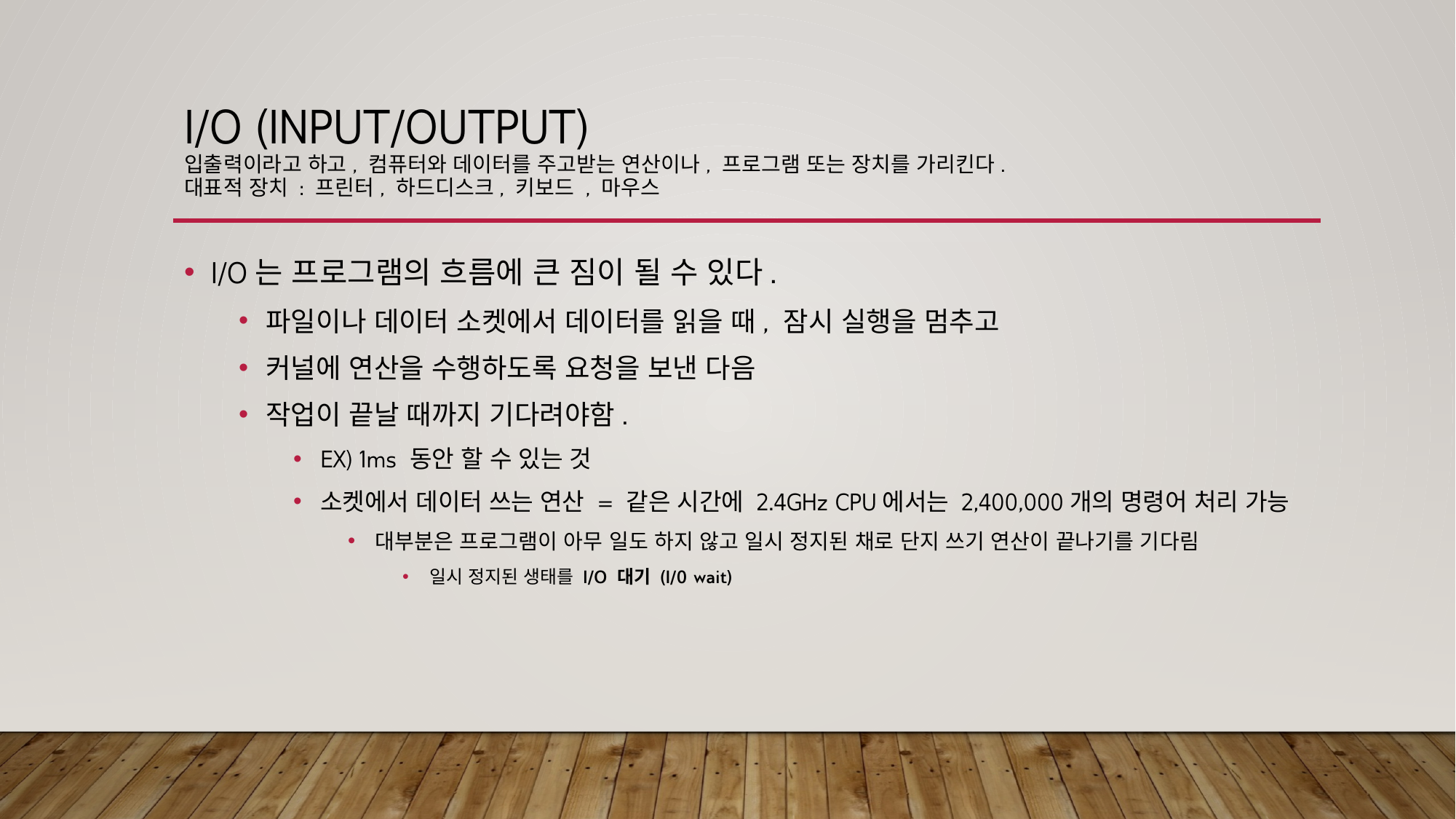

# i/O (input/output) 입출력이라고 하고, 컴퓨터와 데이터를 주고받는 연산이나, 프로그램 또는 장치를 가리킨다. 대표적 장치 : 프린터, 하드디스크, 키보드 , 마우스
I/O는 프로그램의 흐름에 큰 짐이 될 수 있다.
파일이나 데이터 소켓에서 데이터를 읽을 때, 잠시 실행을 멈추고
커널에 연산을 수행하도록 요청을 보낸 다음
작업이 끝날 때까지 기다려야함.
EX) 1ms 동안 할 수 있는 것
소켓에서 데이터 쓰는 연산 = 같은 시간에 2.4GHz CPU에서는 2,400,000개의 명령어 처리 가능
대부분은 프로그램이 아무 일도 하지 않고 일시 정지된 채로 단지 쓰기 연산이 끝나기를 기다림
일시 정지된 생태를 I/O 대기 (I/0 wait)